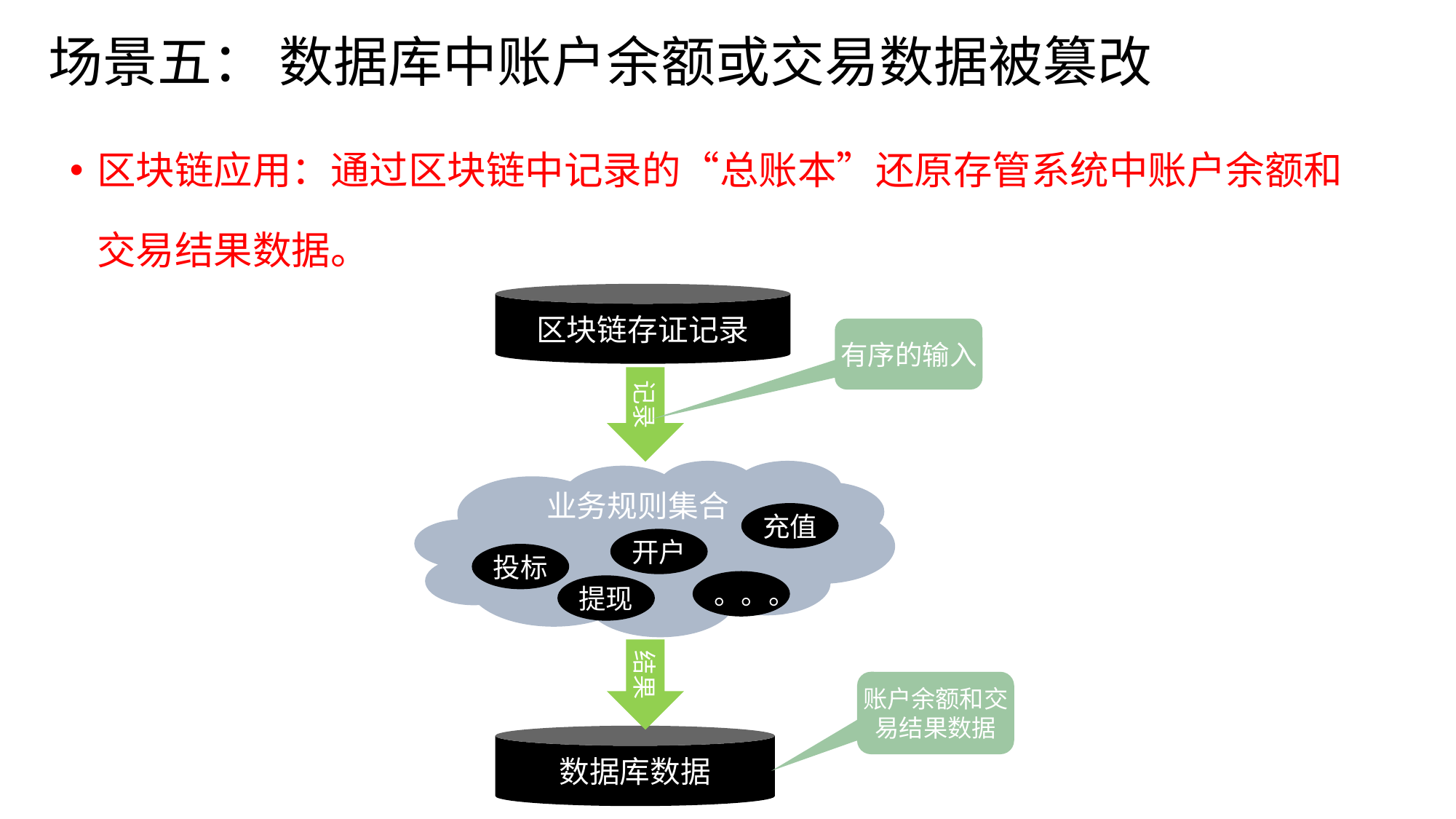

场景五： 数据库中账户余额或交易数据被篡改
区块链应用：通过区块链中记录的“总账本”还原存管系统中账户余额和交易结果数据。
区块链存证记录
有序的输入
记录
业务规则集合
充值
开户
投标
。。。
提现
结果
账户余额和交易结果数据
数据库数据